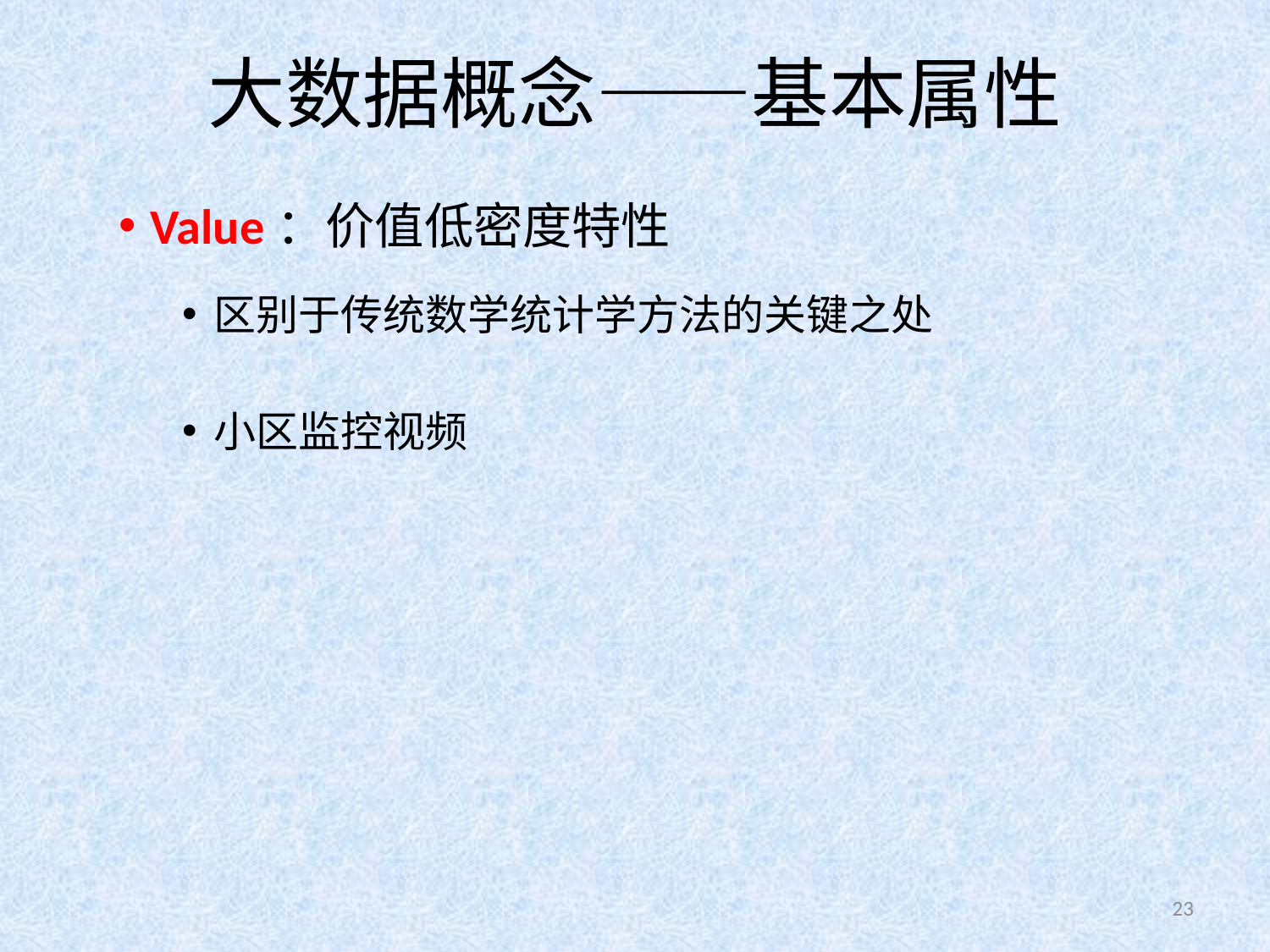

# 大数据概念——基本属性
Value：价值低密度特性
区别于传统数学统计学方法的关键之处
小区监控视频

23